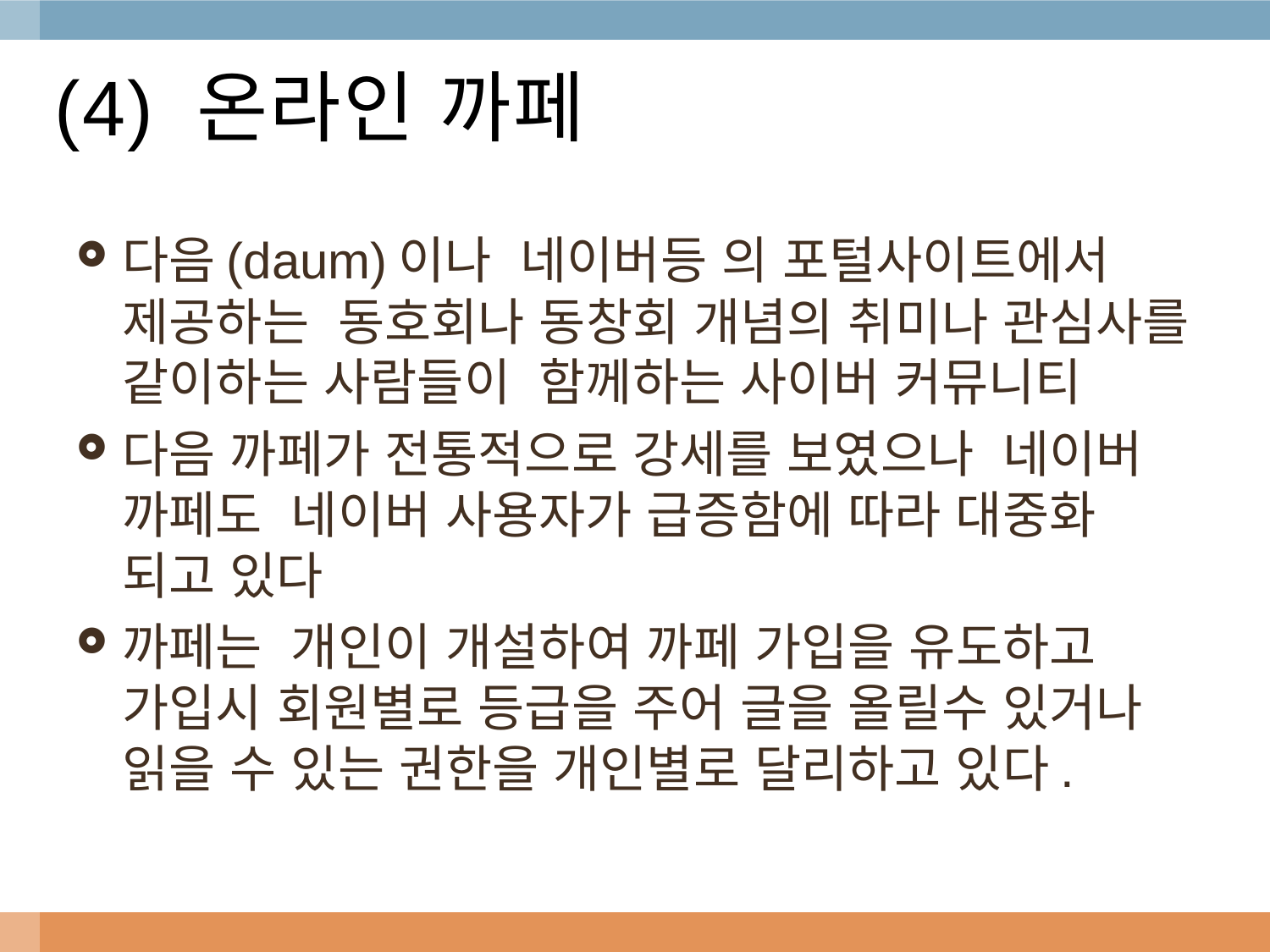

# (4) 온라인 까페
다음(daum)이나  네이버등 의 포털사이트에서 제공하는  동호회나 동창회 개념의 취미나 관심사를 같이하는 사람들이  함께하는 사이버 커뮤니티
다음 까페가 전통적으로 강세를 보였으나  네이버 까페도  네이버 사용자가 급증함에 따라 대중화 되고 있다
까페는  개인이 개설하여 까페 가입을 유도하고 가입시 회원별로 등급을 주어 글을 올릴수 있거나 읽을 수 있는 권한을 개인별로 달리하고 있다.